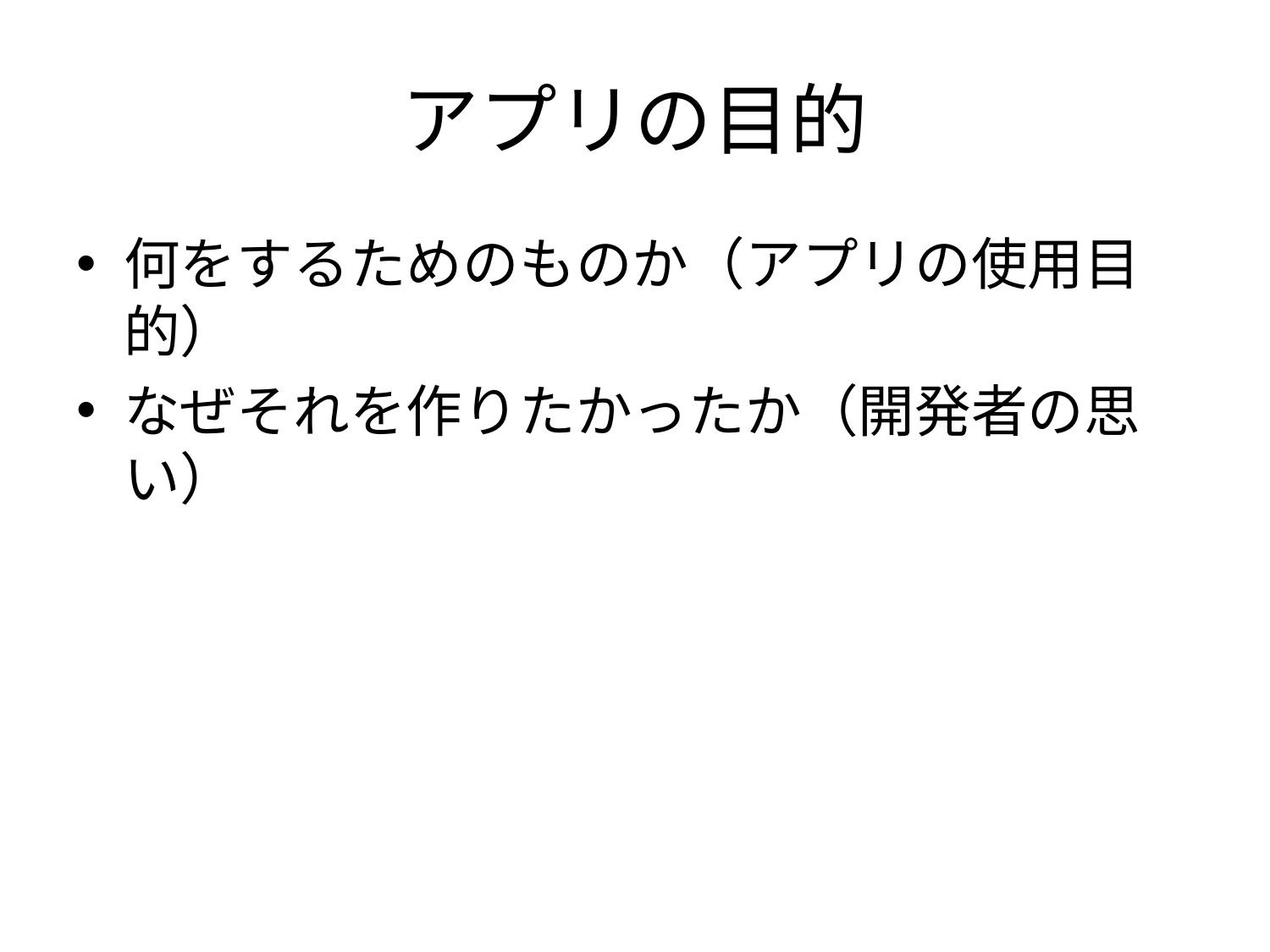

# アプリの目的
何をするためのものか（アプリの使用目的）
なぜそれを作りたかったか（開発者の思い）